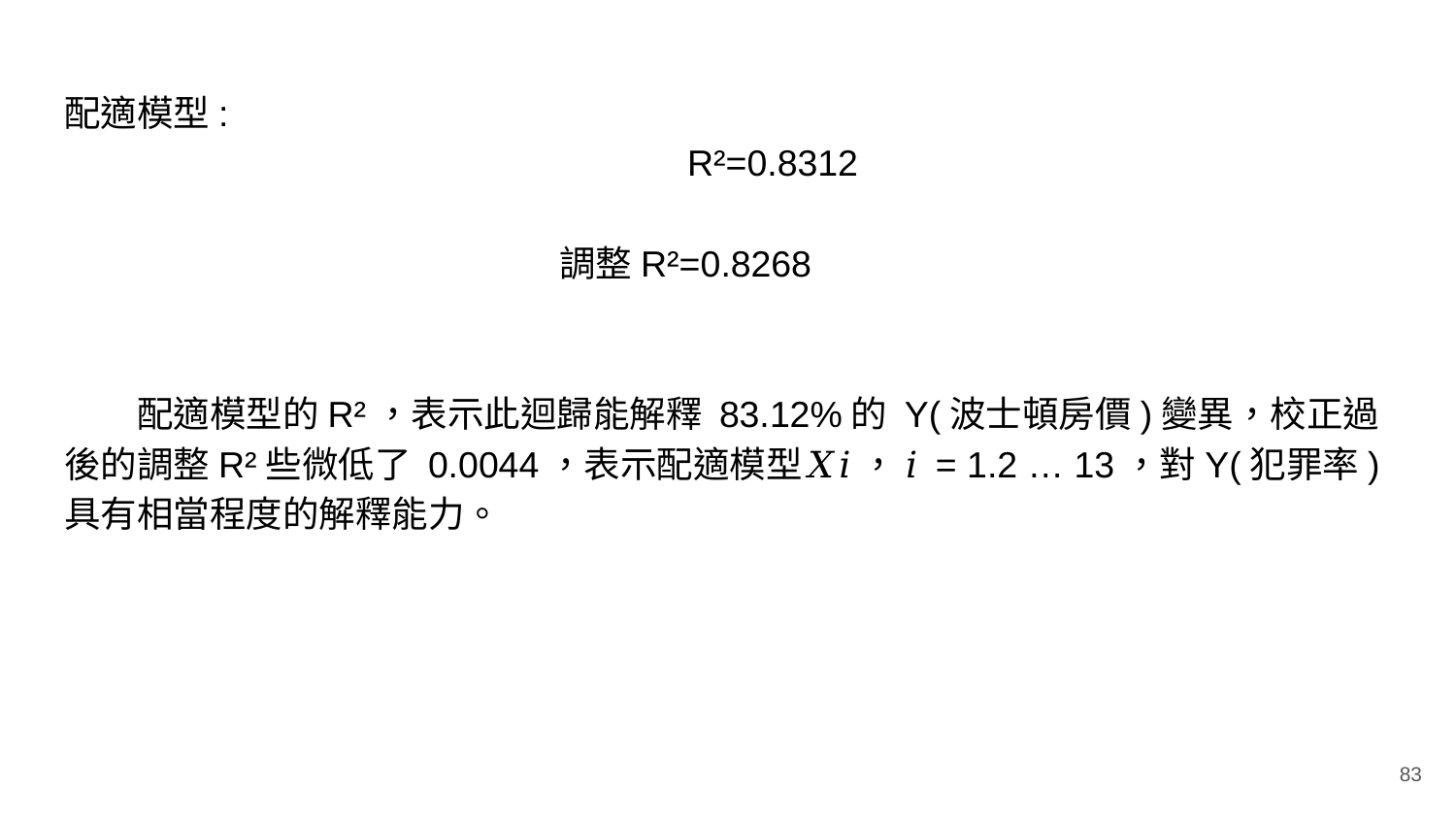

配適模型:
				    R²=0.8312

			      調整R²=0.8268

配適模型的R²，表示此迴歸能解釋 83.12%的 Y(波士頓房價)變異，校正過後的調整R²些微低了 0.0044，表示配適模型𝑋𝑖 ， 𝑖 = 1.2 … 13，對Y(犯罪率)具有相當程度的解釋能力。

83